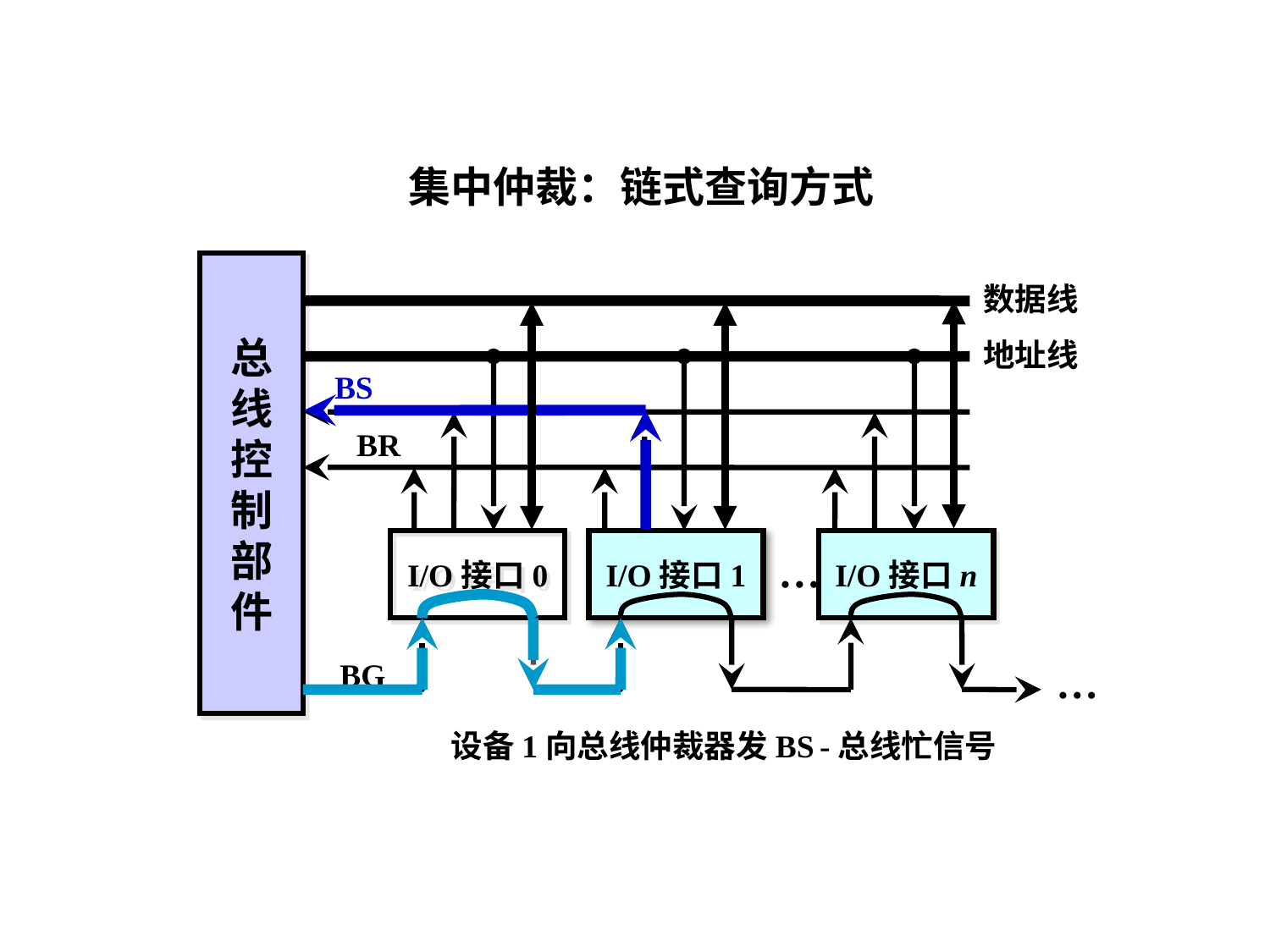

集中仲裁：链式查询方式
总
线
控
制
部
件
数据线
地址线

设备1向总线仲裁器发BS  -总线忙信号

BR

I/O接口0
I/O接口1
I/O接口n
…

BG
…

BS